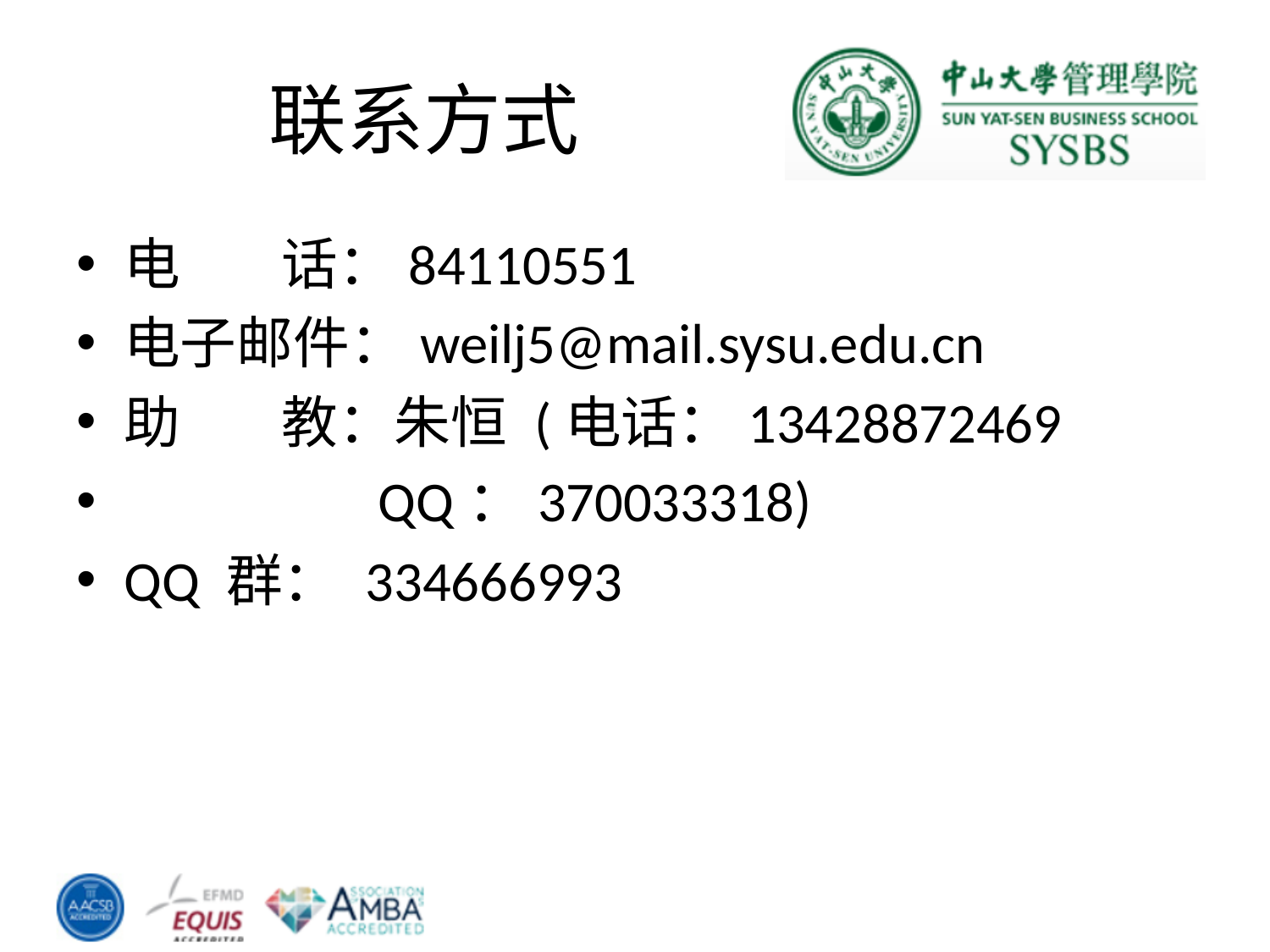

# 联系方式
电        话：84110551
电子邮件：weilj5@mail.sysu.edu.cn
助        教：朱恒 (电话：13428872469
                    QQ：370033318)
QQ 群： 334666993